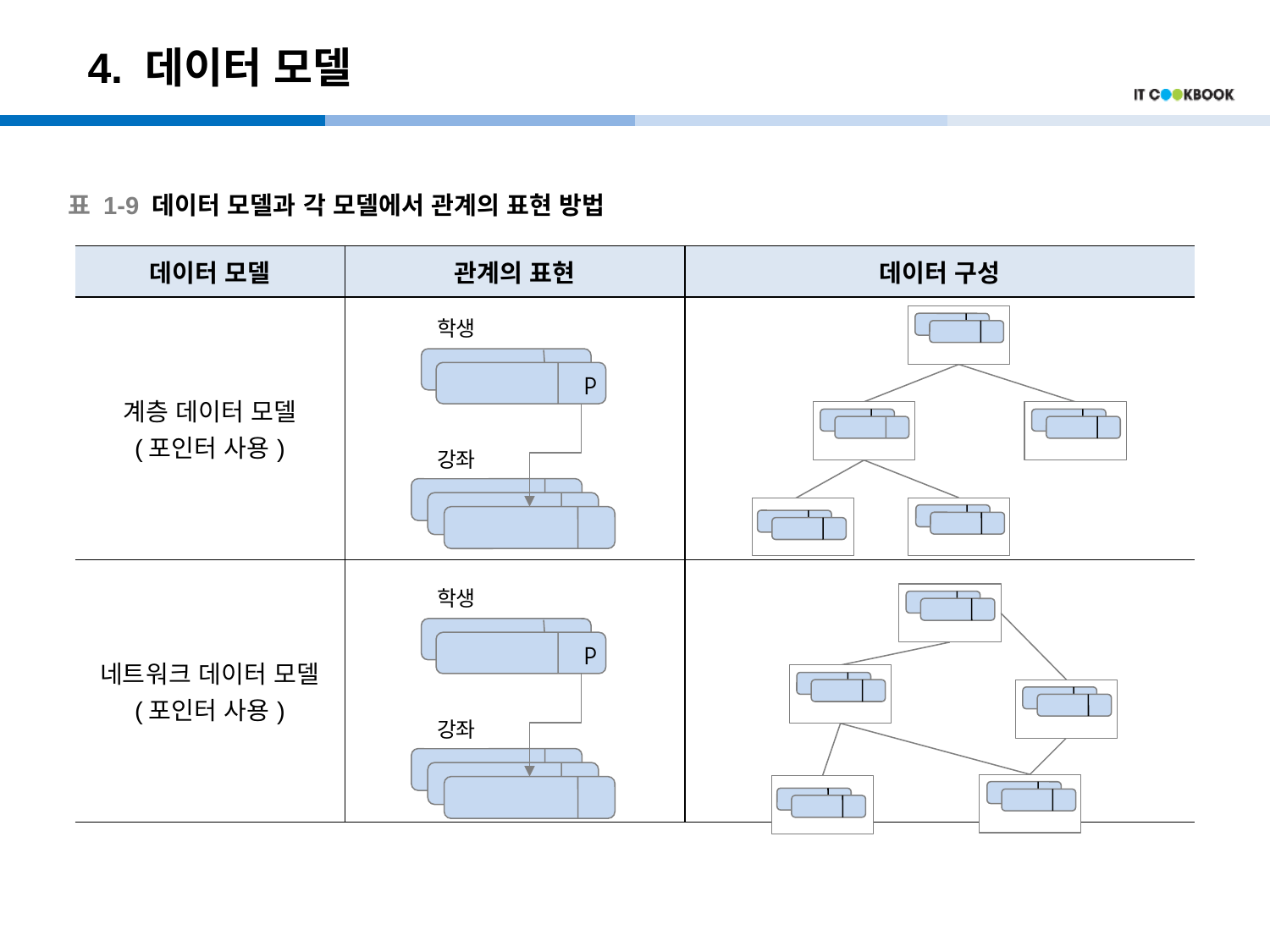

# 4. 데이터 모델
표 1-9 데이터 모델과 각 모델에서 관계의 표현 방법
| 데이터 모델 | 관계의 표현 | 데이터 구성 |
| --- | --- | --- |
| 계층 데이터 모델 (포인터 사용) |  |  |
| 네트워크 데이터 모델 (포인터 사용) |  |  |

학생

              p

강좌

학생

              p

강좌